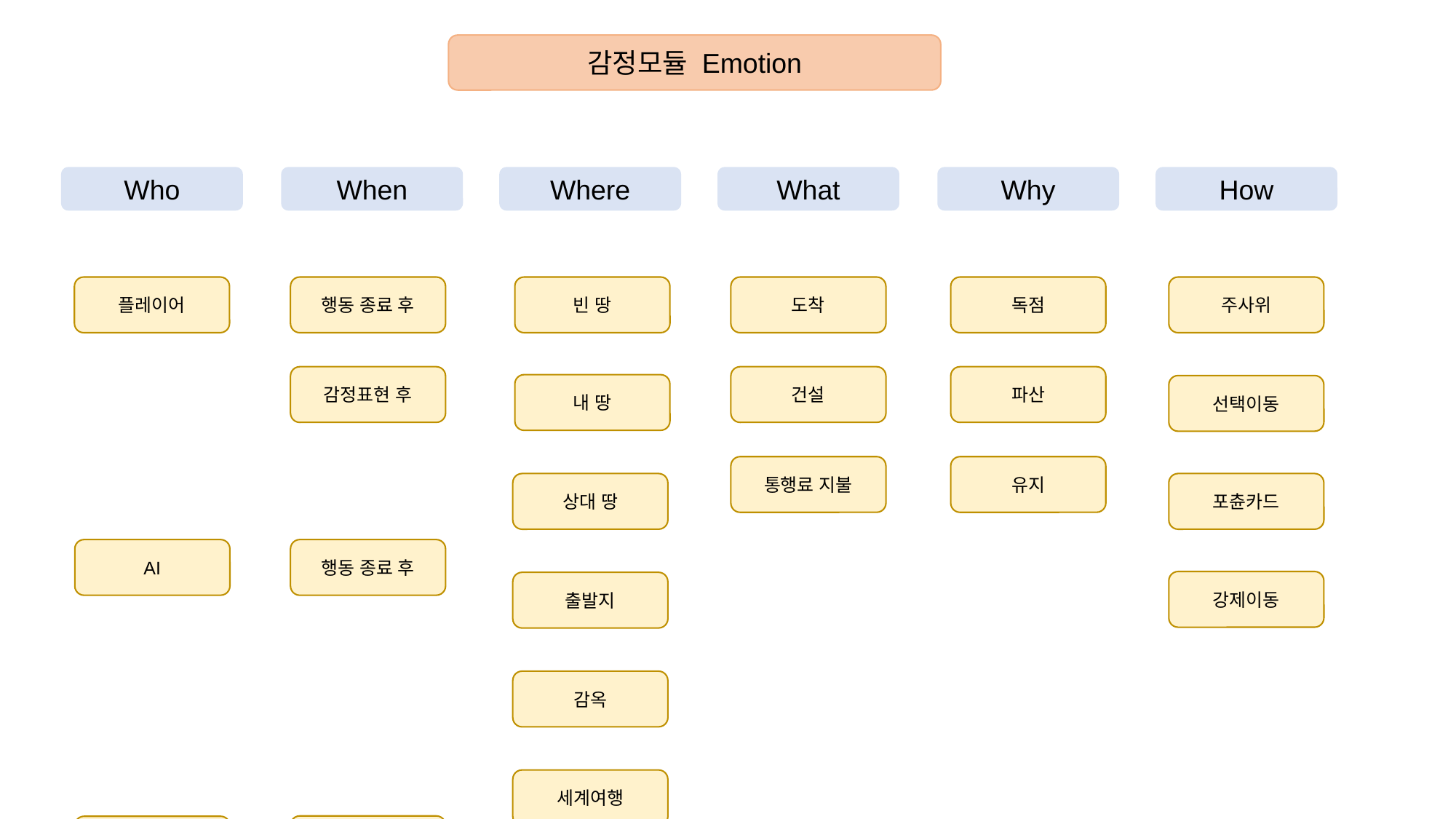

AI 스테이터스 추가
현재 상황 인지
감정모듈 Emotion
감정표현 분류
분류별 이모티콘
웃음
긍정
Who
When
Where
What
Why
How
유리
수다쟁이
25%
ㅋㅋㅋ
부정
대등
플레이어
행동 종료 후
빈 땅
도착
독점
주사위
하트
평범한
50%
불리
감정표현 후
건설
파산
내 땅
선택이동
과묵한
25%
분노
파산 위기
통행료 지불
유지
상대 땅
포츈카드
눈물
슬픔
AI
행동 종료 후
독점 위기
강제이동
출발지
AI 감정표현 실행 확률
액션당 감정표현 횟수
영향
취소
감옥
님뭐함?
독점 위기
AI 감정표현 실행 확률
액션당 감정표현 횟수
영향
메롱
세계여행
행동 종료 후
AI 동료
올림픽
찬스카드
보너스 게임
관광지
맵 별 특수블록